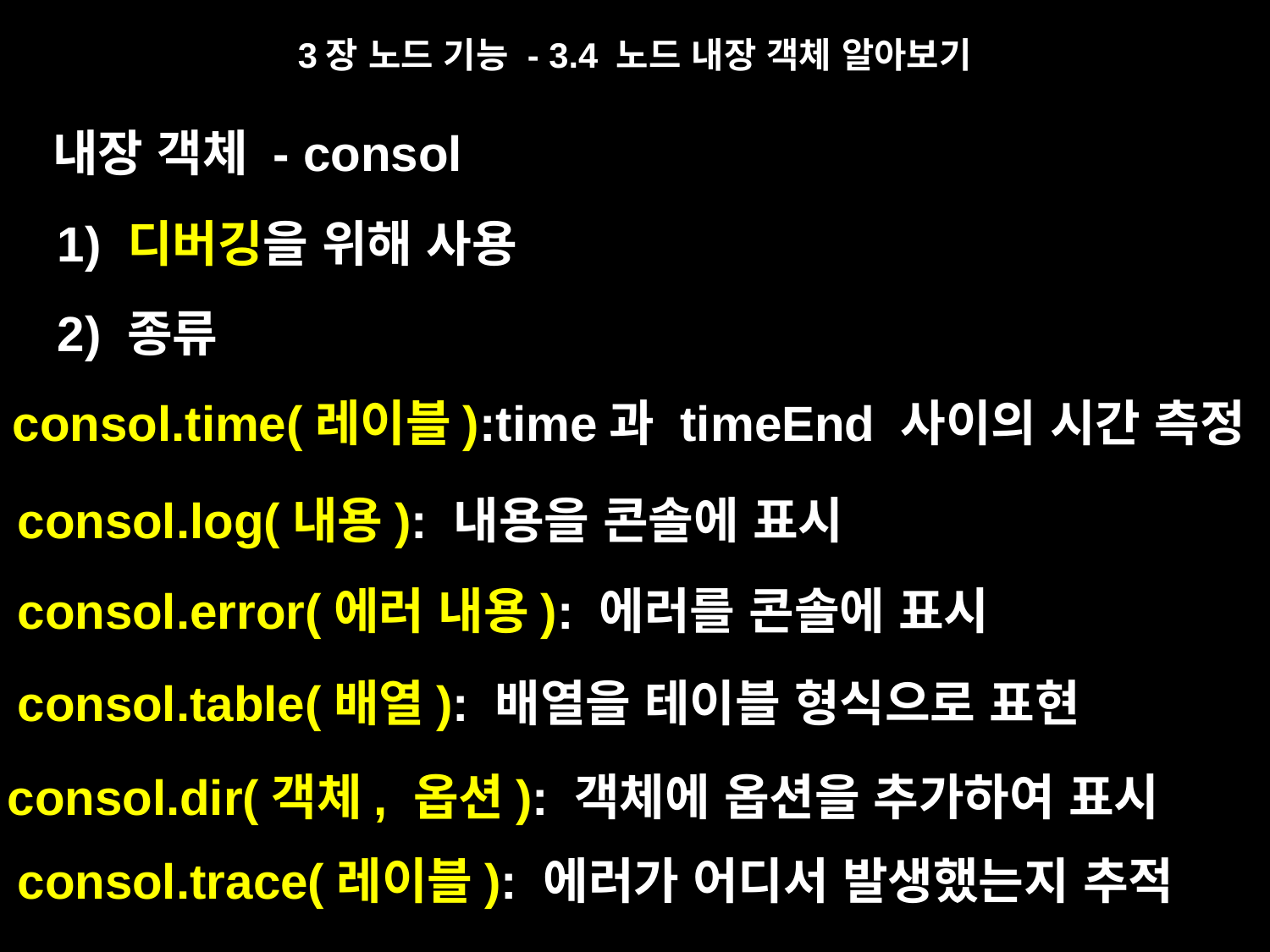

3장 노드 기능 - 3.4 노드 내장 객체 알아보기
내장 객체 - consol
1) 디버깅을 위해 사용
2) 종류
consol.time(레이블):time과 timeEnd 사이의 시간 측정
consol.log(내용): 내용을 콘솔에 표시
consol.error(에러 내용): 에러를 콘솔에 표시
consol.table(배열): 배열을 테이블 형식으로 표현
consol.dir(객체, 옵션): 객체에 옵션을 추가하여 표시
consol.trace(레이블): 에러가 어디서 발생했는지 추적